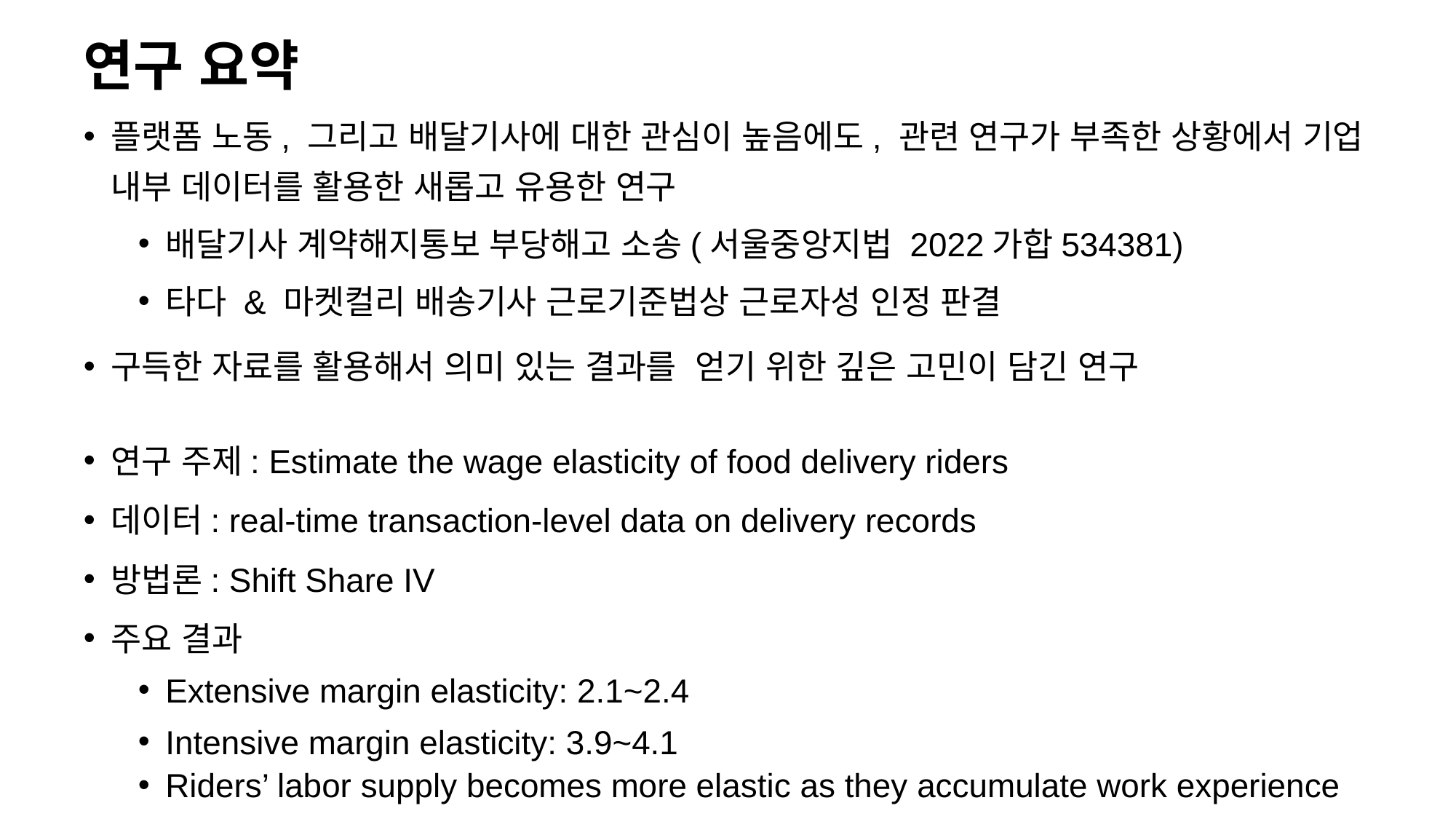

# 연구 요약
플랫폼 노동, 그리고 배달기사에 대한 관심이 높음에도, 관련 연구가 부족한 상황에서 기업 내부 데이터를 활용한 새롭고 유용한 연구
배달기사 계약해지통보 부당해고 소송(서울중앙지법 2022가합534381)
타다 & 마켓컬리 배송기사 근로기준법상 근로자성 인정 판결
구득한 자료를 활용해서 의미 있는 결과를  얻기 위한 깊은 고민이 담긴 연구

연구 주제: Estimate the wage elasticity of food delivery riders
데이터: real-time transaction-level data on delivery records
방법론: Shift Share IV
주요 결과
Extensive margin elasticity: 2.1~2.4
Intensive margin elasticity: 3.9~4.1
Riders’ labor supply becomes more elastic as they accumulate work experience